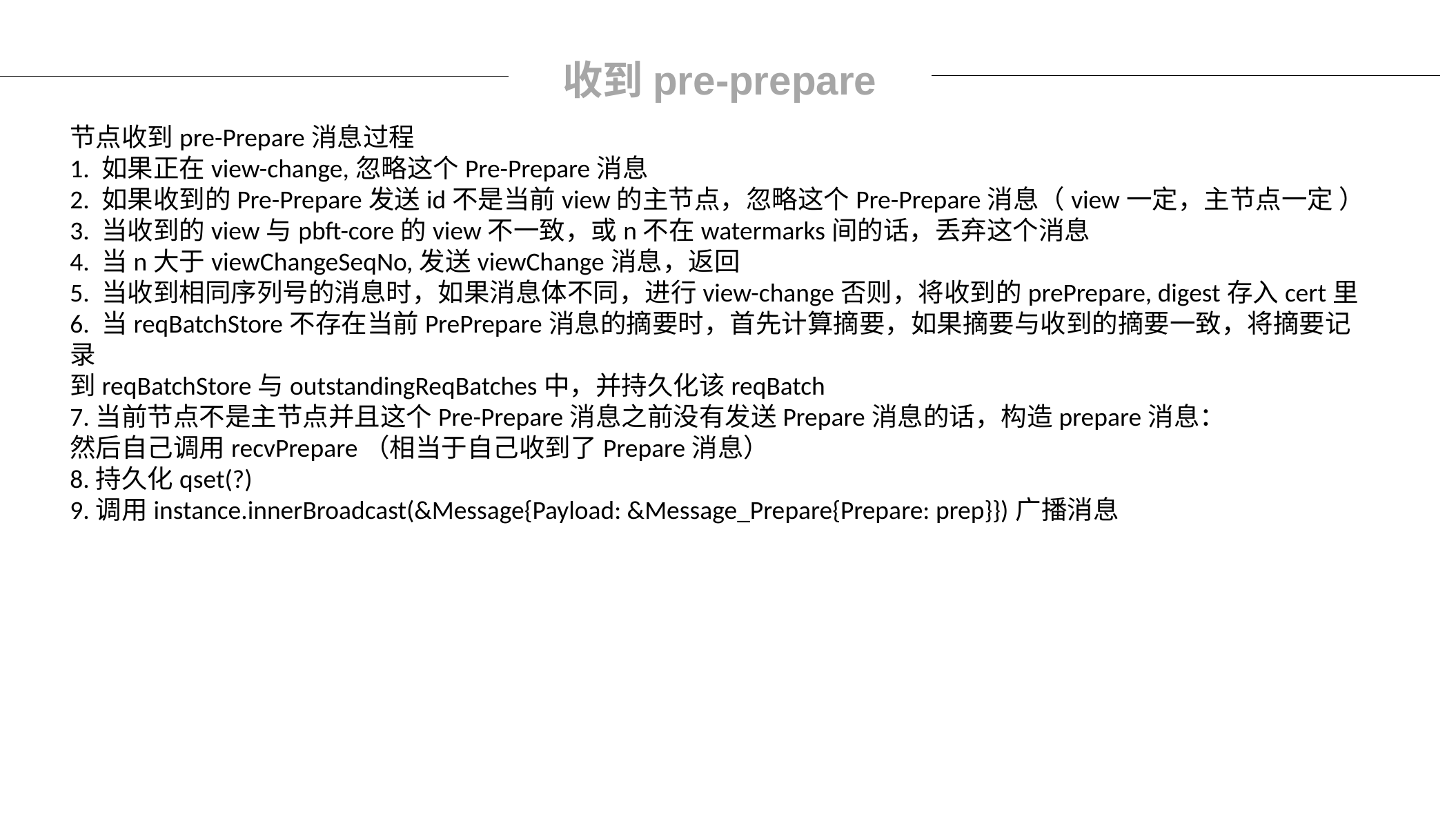

收到pre-prepare
节点收到pre-Prepare消息过程
1. 如果正在view-change,忽略这个Pre-Prepare消息
2. 如果收到的Pre-Prepare发送id不是当前view的主节点，忽略这个Pre-Prepare消息（view一定，主节点一定 ）
3. 当收到的view与pbft-core的view不一致，或n不在watermarks间的话，丢弃这个消息
4. 当n大于viewChangeSeqNo,发送viewChange消息，返回
5. 当收到相同序列号的消息时，如果消息体不同，进行view-change否则，将收到的prePrepare, digest存入cert里
6. 当reqBatchStore不存在当前PrePrepare消息的摘要时，首先计算摘要，如果摘要与收到的摘要一致，将摘要记录
到reqBatchStore与outstandingReqBatches中，并持久化该reqBatch
7.当前节点不是主节点并且这个Pre-Prepare消息之前没有发送Prepare消息的话，构造prepare消息：
然后自己调用recvPrepare（相当于自己收到了Prepare消息）
8.持久化qset(?)
9.调用instance.innerBroadcast(&Message{Payload: &Message_Prepare{Prepare: prep}})广播消息